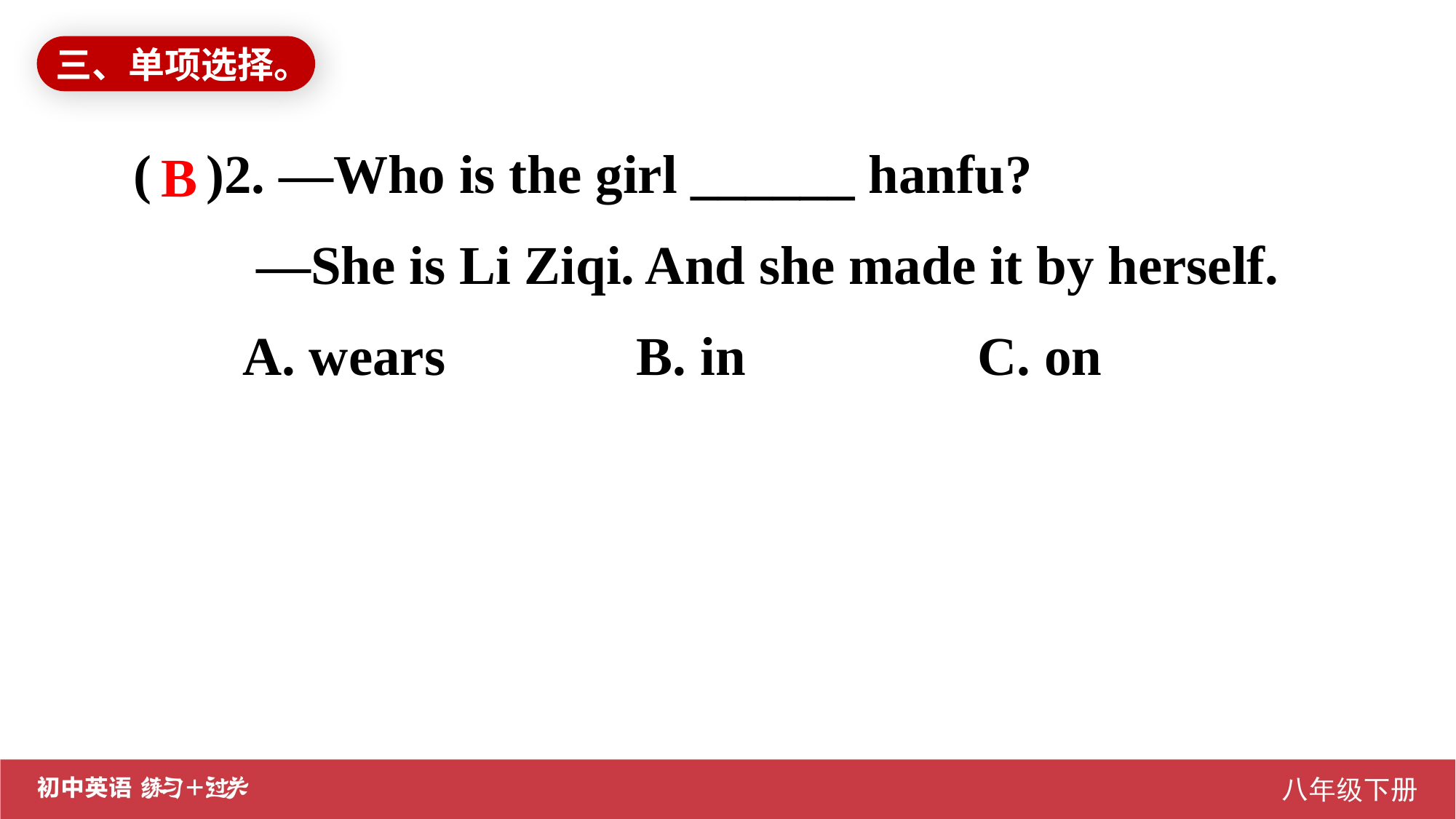

三、单项选择。
(    )2. —Who is the girl ______ hanfu?
	 —She is Li Ziqi. And she made it by herself.
A. wears              B. in                 C. on
B